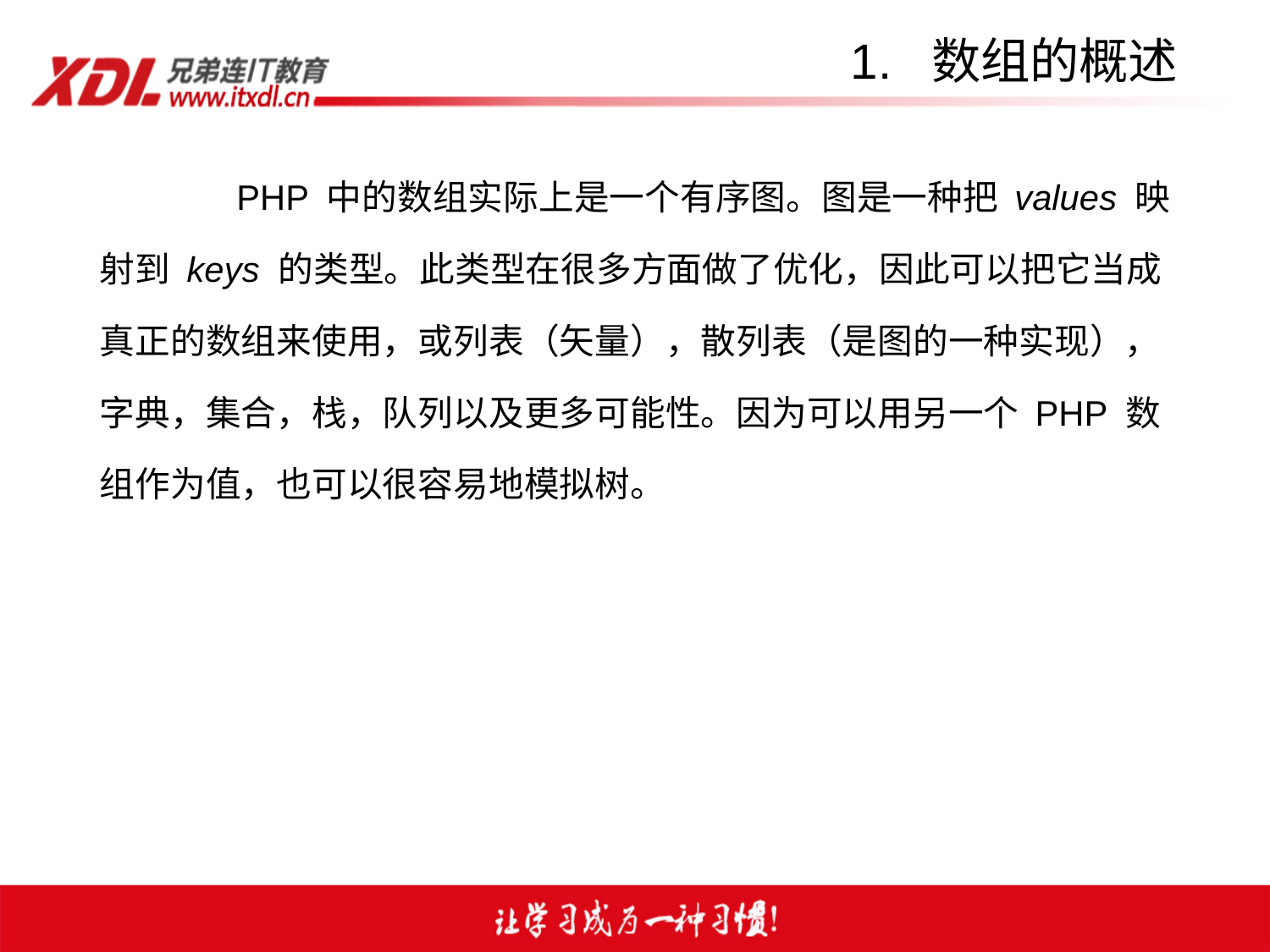

# 1.  数组的概述
		 PHP 中的数组实际上是一个有序图。图是一种把 values 映射到 keys 的类型。此类型在很多方面做了优化，因此可以把它当成真正的数组来使用，或列表（矢量），散列表（是图的一种实现），字典，集合，栈，队列以及更多可能性。因为可以用另一个 PHP 数组作为值，也可以很容易地模拟树。